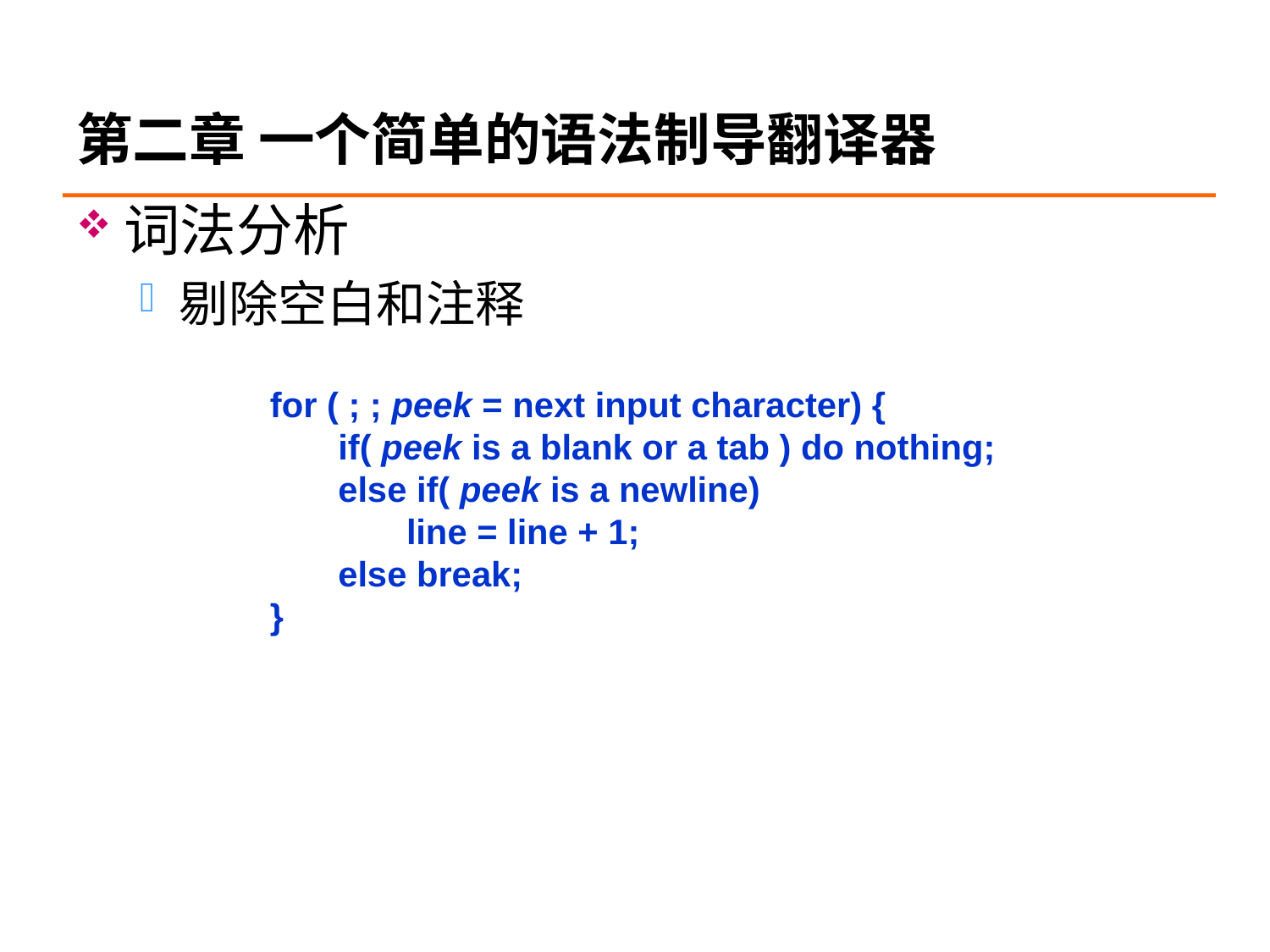

# 第二章 一个简单的语法制导翻译器
词法分析
剔除空白和注释
for ( ; ; peek = next input character) {
       if( peek is a blank or a tab ) do nothing;
       else if( peek is a newline)
              line = line + 1;
       else break;
}